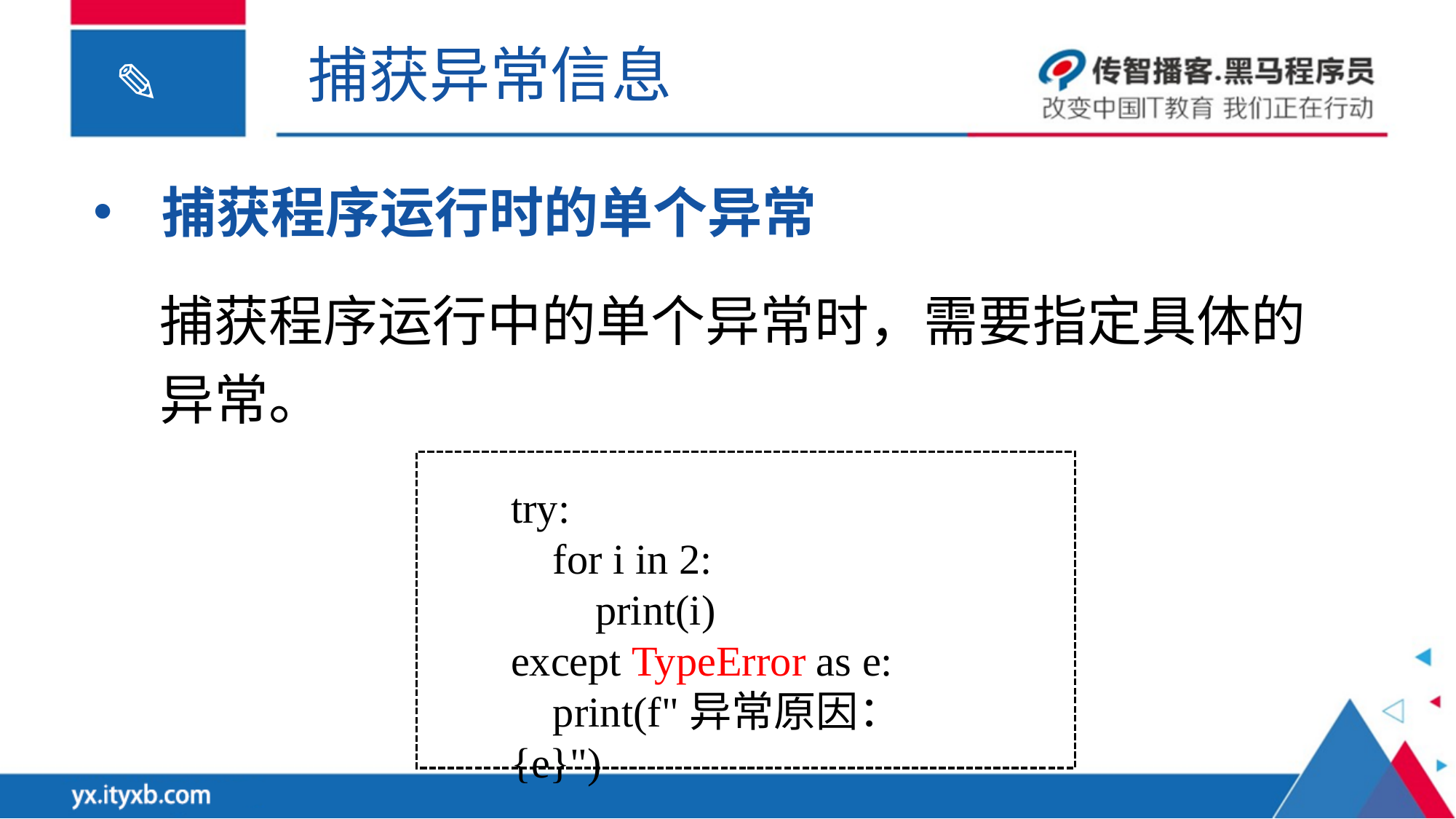

捕获异常信息
捕获程序运行时的单个异常
捕获程序运行中的单个异常时，需要指定具体的异常。

try:
    for i in 2:
        print(i)
except TypeError as e:
    print(f"异常原因：{e}")